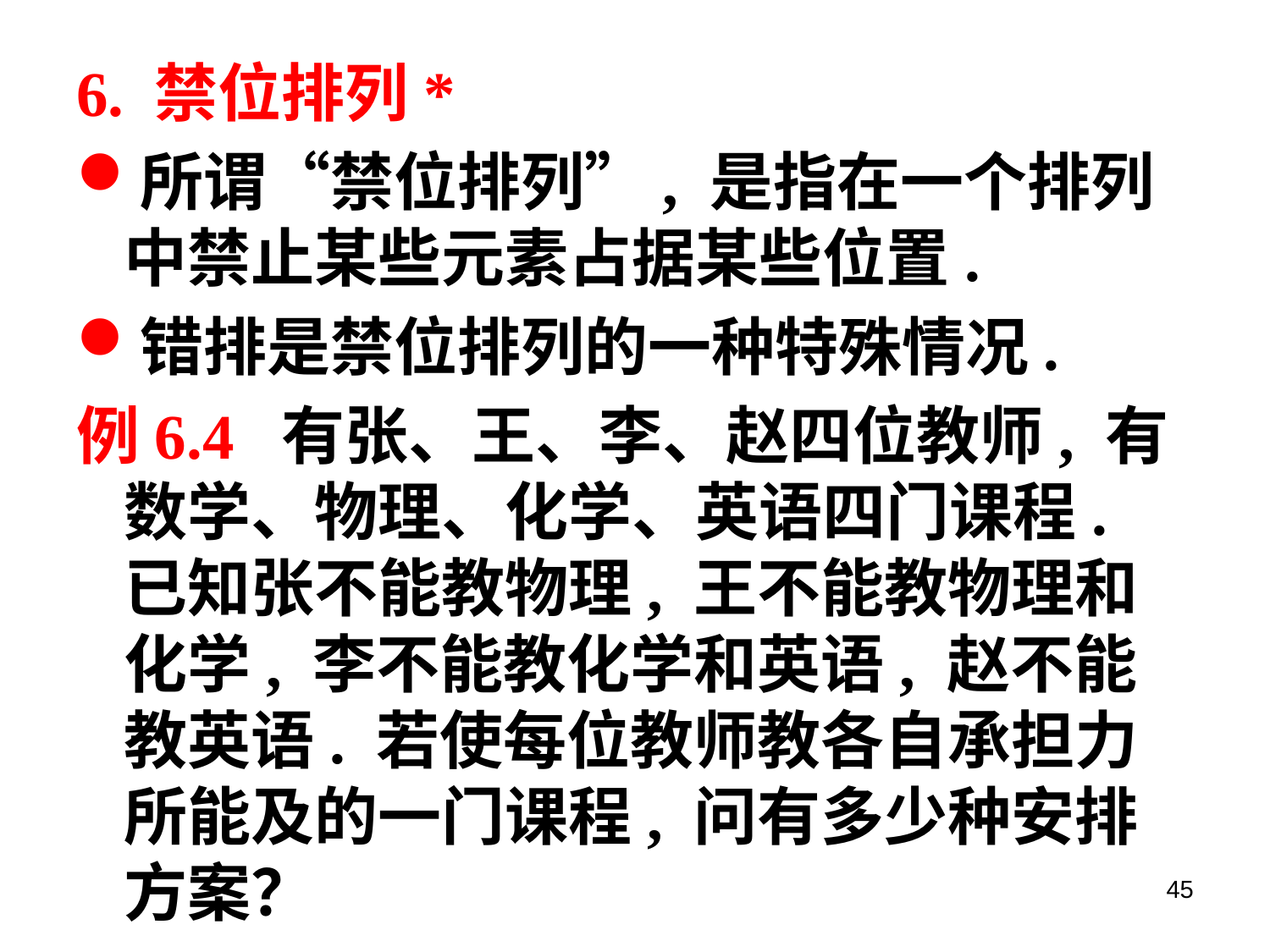

6. 禁位排列*
所谓“禁位排列”, 是指在一个排列中禁止某些元素占据某些位置.
错排是禁位排列的一种特殊情况.
例6.4  有张、王、李、赵四位教师, 有数学、物理、化学、英语四门课程. 已知张不能教物理, 王不能教物理和化学, 李不能教化学和英语, 赵不能教英语. 若使每位教师教各自承担力所能及的一门课程, 问有多少种安排方案？
45